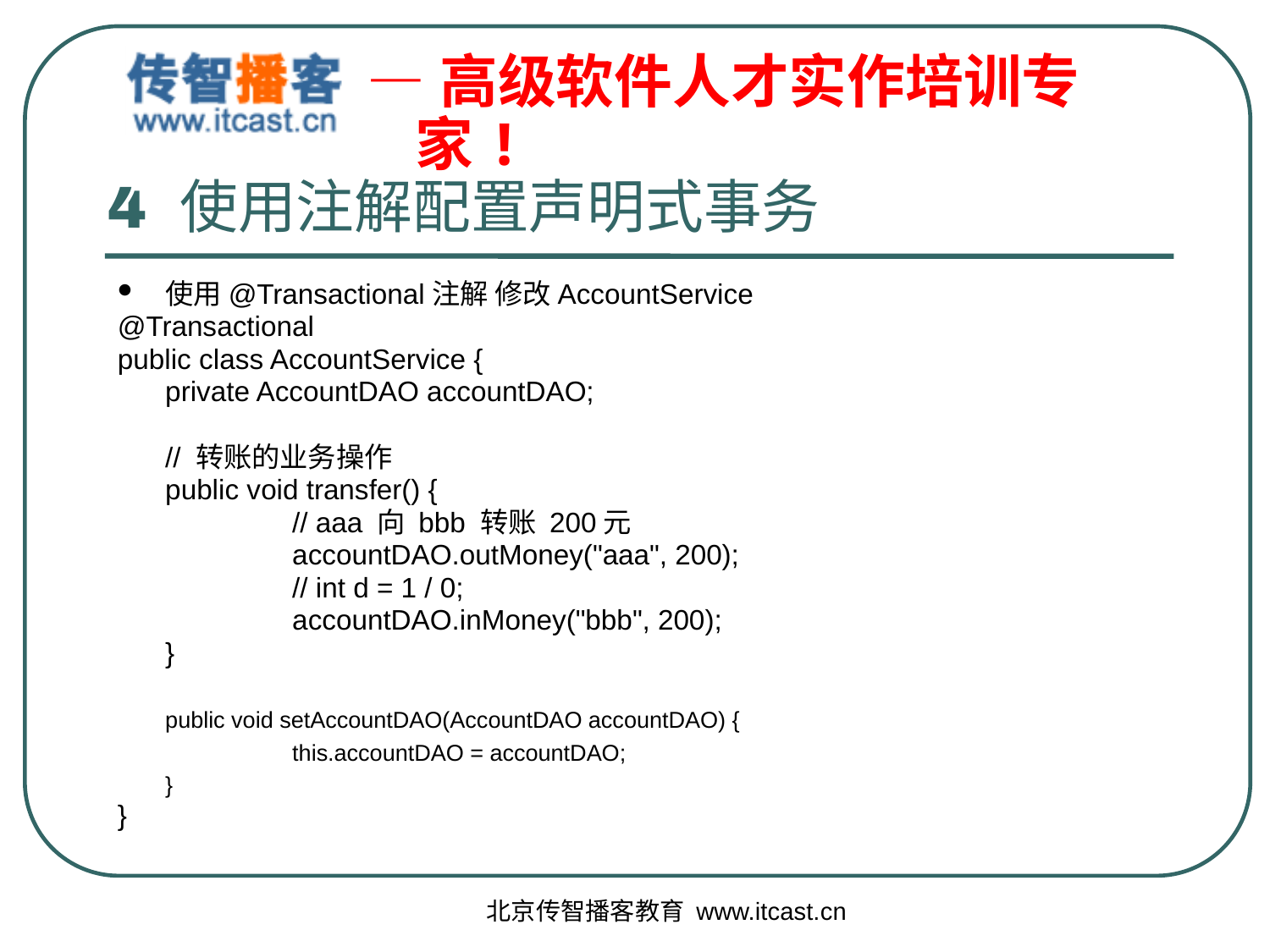

# 4 使用注解配置声明式事务
使用@Transactional注解 修改AccountService
@Transactional
public class AccountService {
	private AccountDAO accountDAO;

	// 转账的业务操作
	public void transfer() {
		// aaa 向 bbb 转账 200元
		accountDAO.outMoney("aaa", 200);
		// int d = 1 / 0;
		accountDAO.inMoney("bbb", 200);
	}

	public void setAccountDAO(AccountDAO accountDAO) {
		this.accountDAO = accountDAO;
	}
}
北京传智播客教育 www.itcast.cn